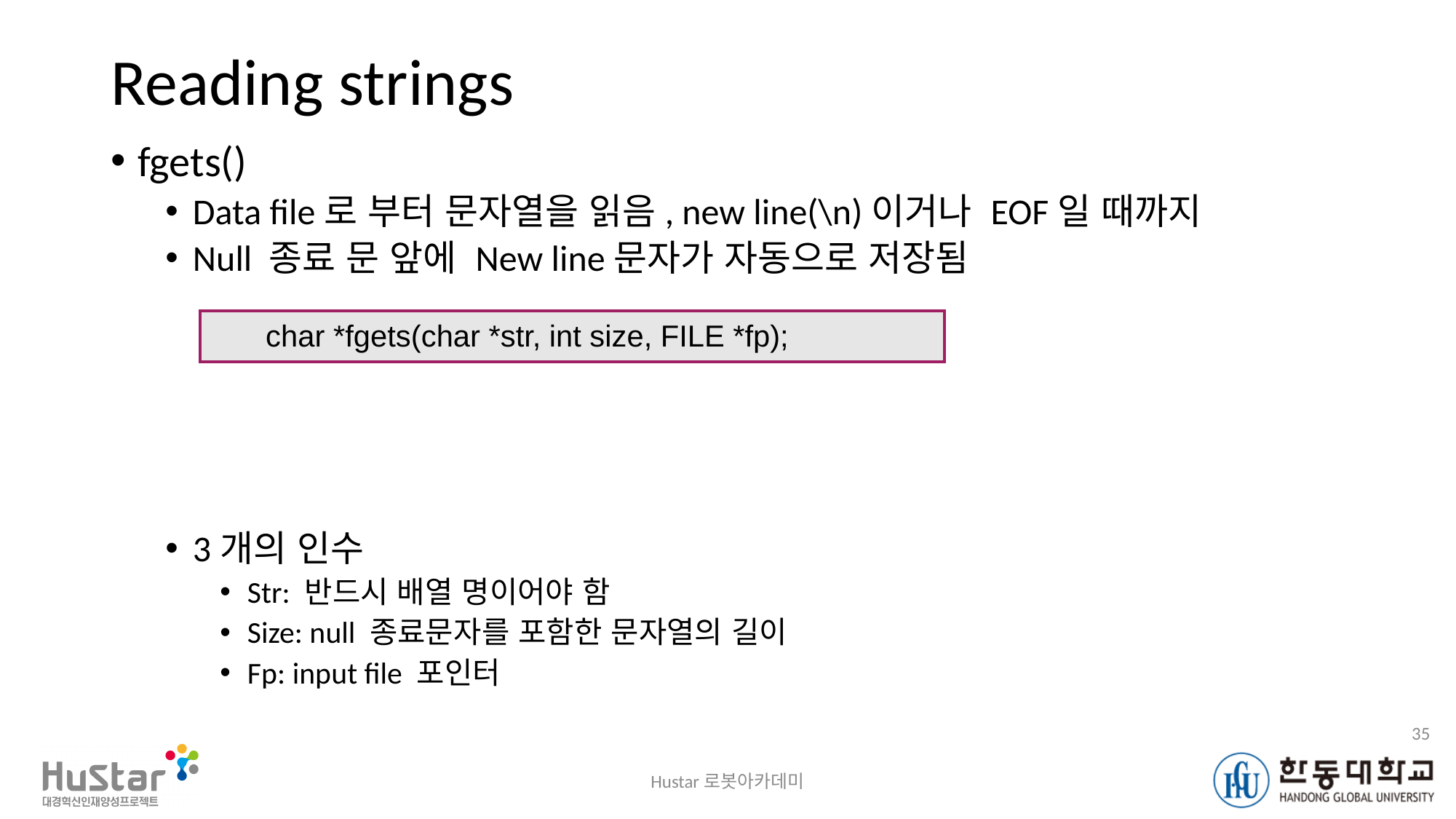

# Reading strings
fgets()
Data file로 부터 문자열을 읽음, new line(\n)이거나 EOF일 때까지
Null 종료 문 앞에 New line문자가 자동으로 저장됨

3개의 인수
Str: 반드시 배열 명이어야 함
Size: null 종료문자를 포함한 문자열의 길이
Fp: input file 포인터
| char \*fgets(char \*str, int size, FILE \*fp); |
| --- |
35
Hustar로봇아카데미